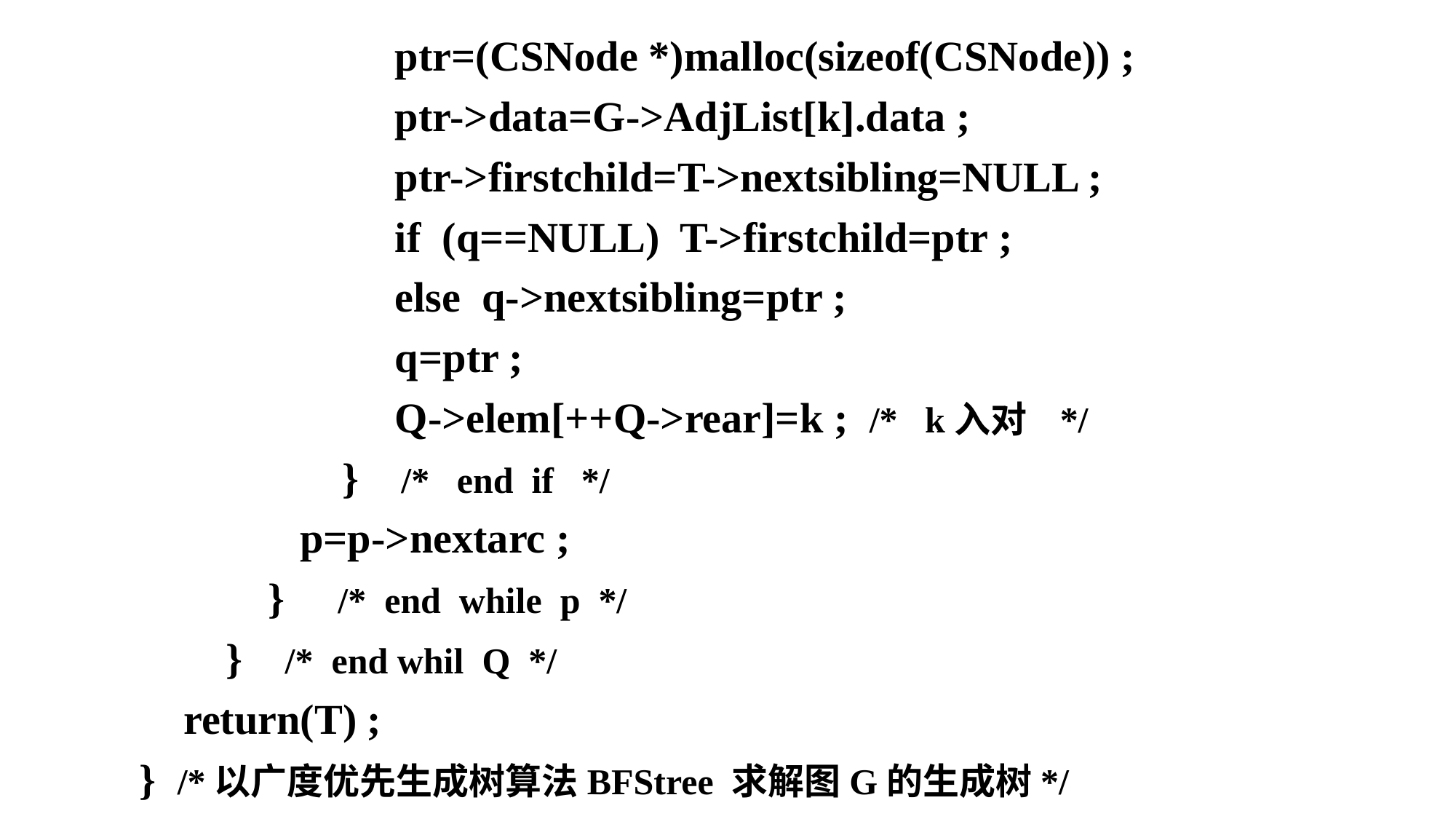

ptr=(CSNode *)malloc(sizeof(CSNode)) ;
            ptr->data=G->AdjList[k].data ;
            ptr->firstchild=T->nextsibling=NULL ;
            if  (q==NULL)  T->firstchild=ptr ;
            else  q->nextsibling=ptr ;
            q=ptr ;
            Q->elem[++Q->rear]=k ;  /*   k入对   */
       }    /*   end  if   */
   p=p->nextarc ;
}     /*  end  while  p  */
}    /*  end whil  Q  */
return(T) ;
}  /*以广度优先生成树算法BFStree 求解图G的生成树*/